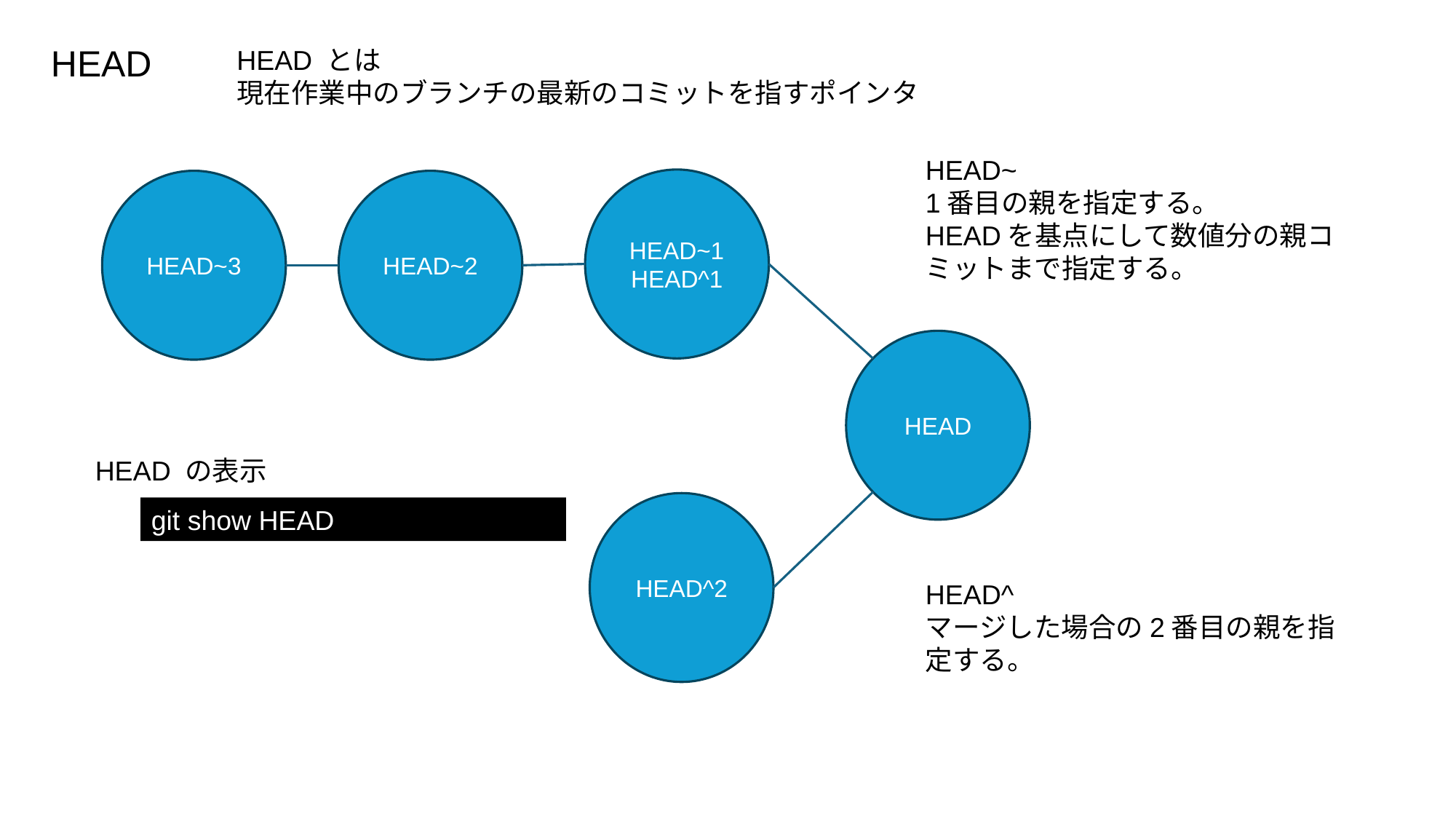

HEAD
HEAD とは
現在作業中のブランチの最新のコミットを指すポインタ
HEAD~
1番目の親を指定する。
HEADを基点にして数値分の親コミットまで指定する。
HEAD~1
HEAD^1
HEAD~2
HEAD~3
HEAD
HEAD の表示
HEAD^2
git show HEAD
HEAD^
マージした場合の2番目の親を指定する。